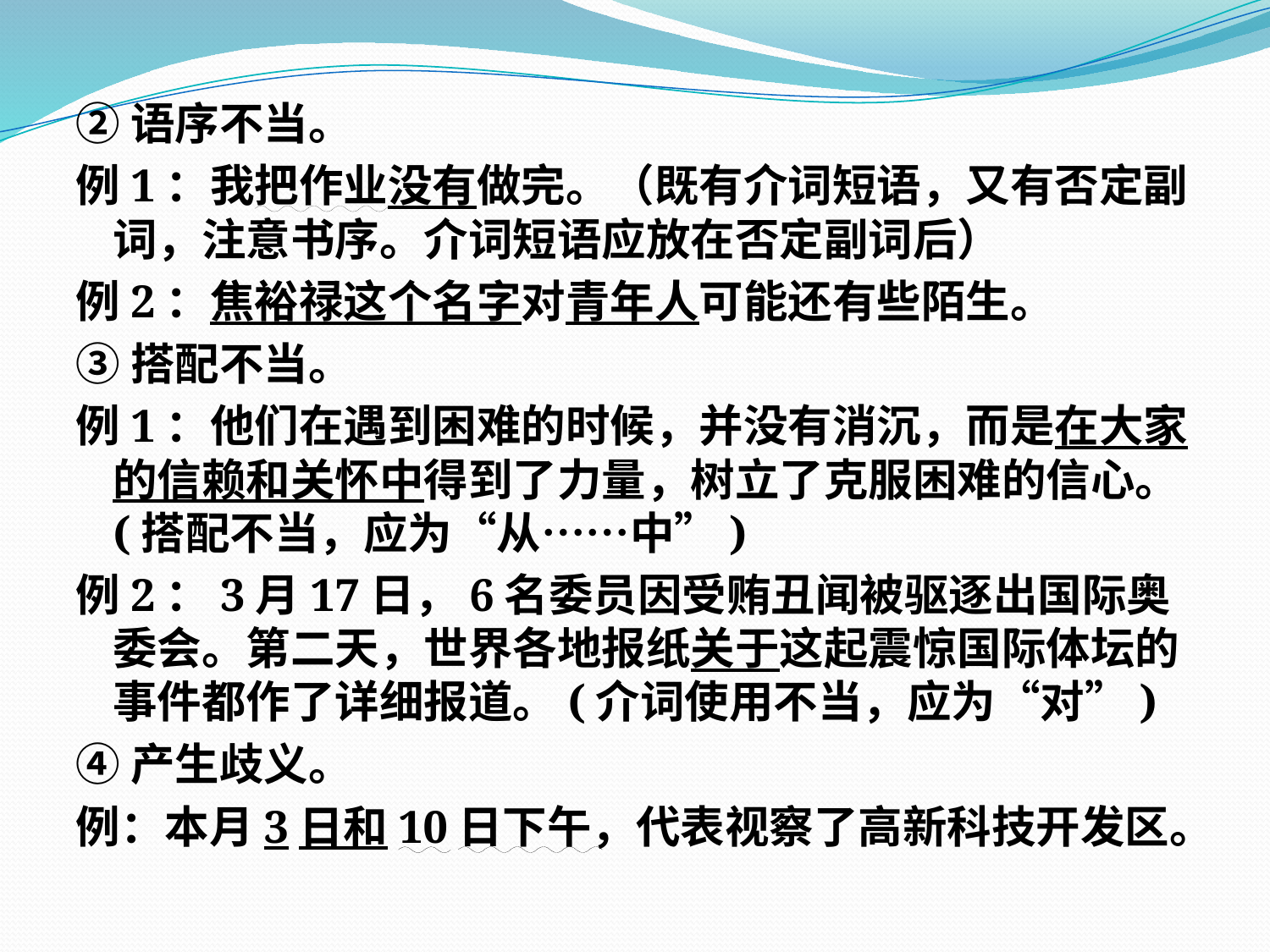

②语序不当。
例1：我把作业没有做完。（既有介词短语，又有否定副词，注意书序。介词短语应放在否定副词后）
例2：焦裕禄这个名字对青年人可能还有些陌生。
③搭配不当。
例1：他们在遇到困难的时候，并没有消沉，而是在大家的信赖和关怀中得到了力量，树立了克服困难的信心。(搭配不当，应为“从……中”)
例2：3月17日，6名委员因受贿丑闻被驱逐出国际奥委会。第二天，世界各地报纸关于这起震惊国际体坛的事件都作了详细报道。(介词使用不当，应为“对”)
④产生歧义。
例：本月3日和10日下午，代表视察了高新科技开发区。